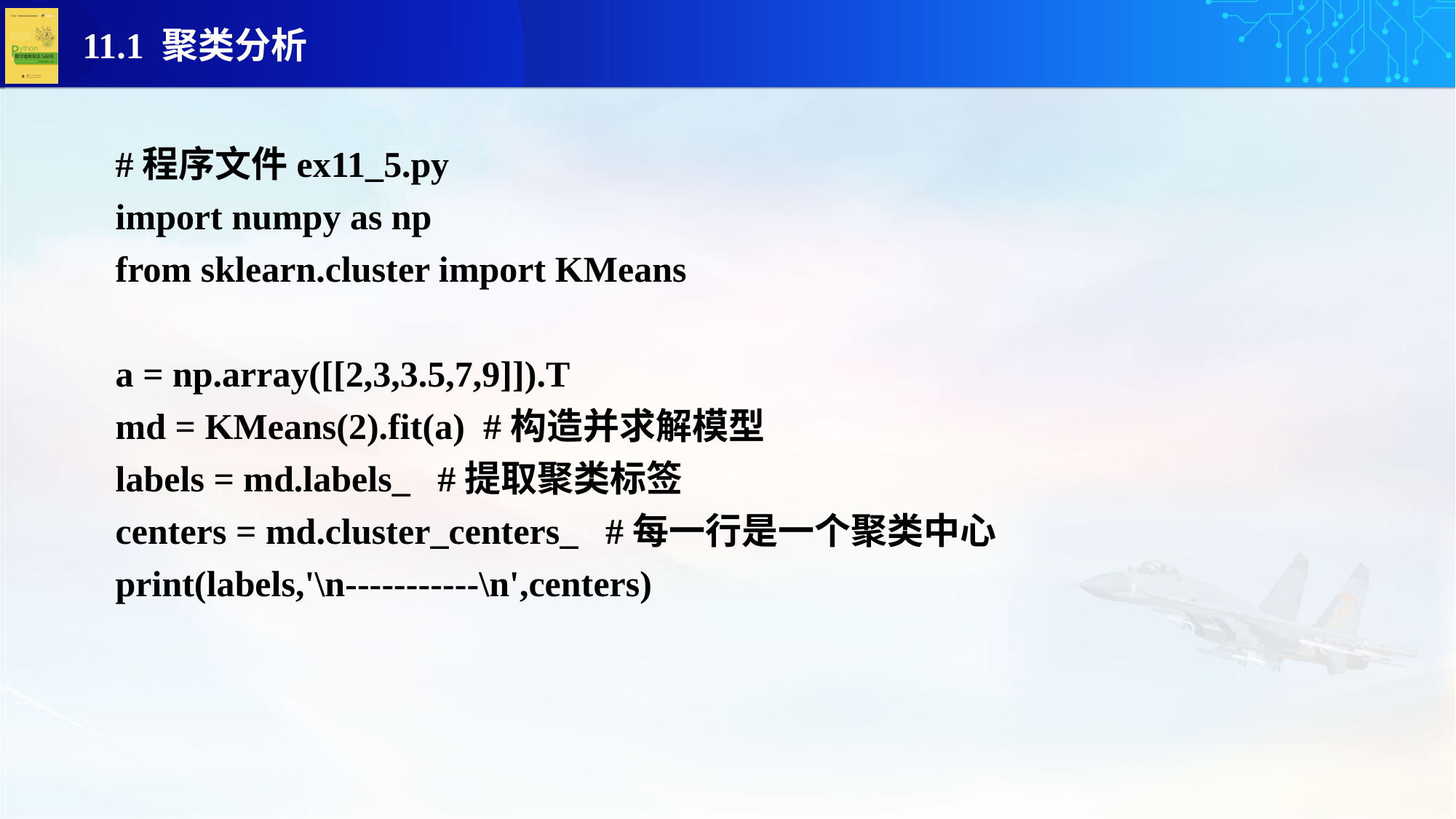

#程序文件ex11_5.py
import numpy as np
from sklearn.cluster import KMeans

a = np.array([[2,3,3.5,7,9]]).T
md = KMeans(2).fit(a)  #构造并求解模型
labels = md.labels_   #提取聚类标签
centers = md.cluster_centers_   #每一行是一个聚类中心
print(labels,'\n-----------\n',centers)